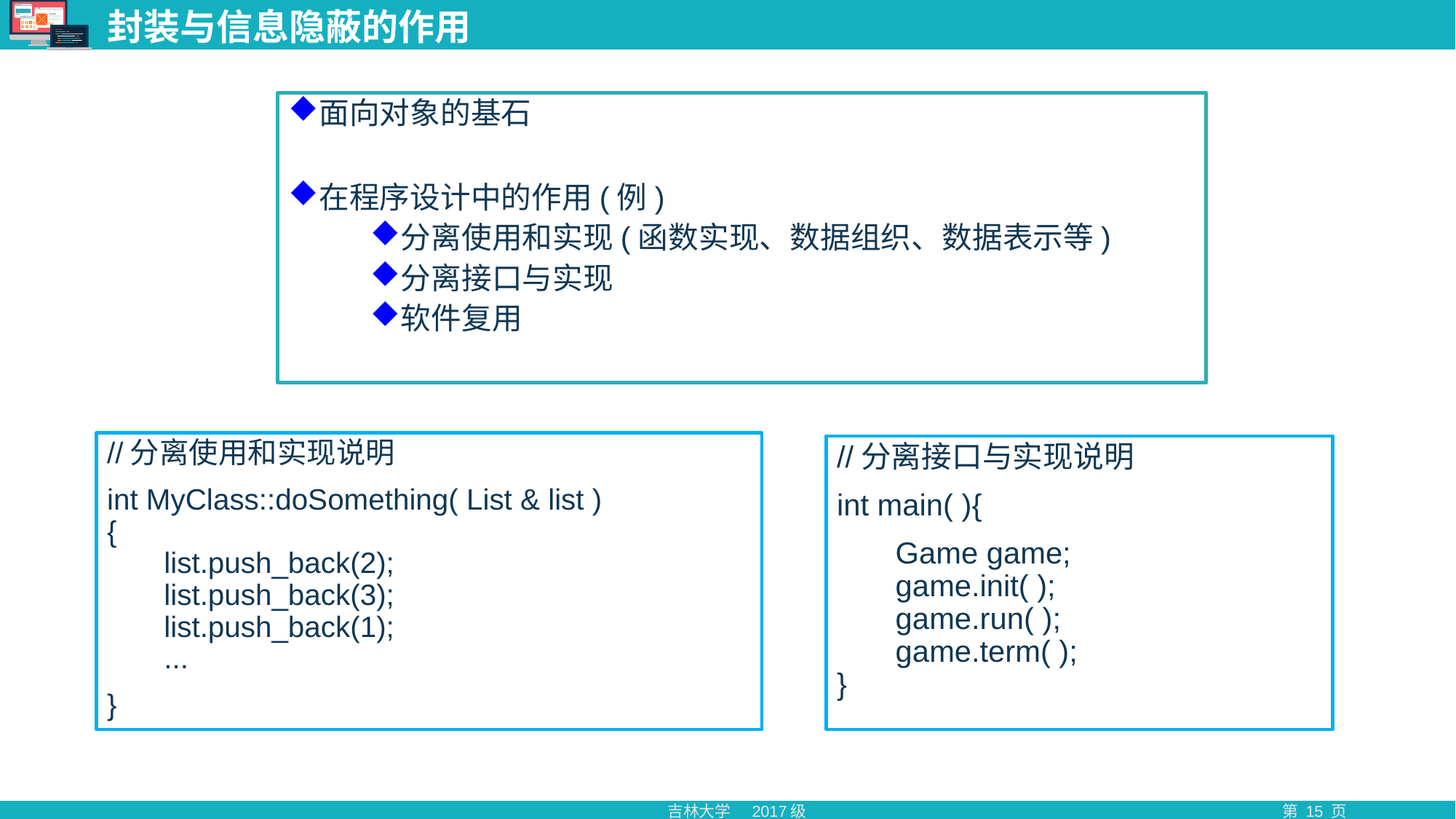

# 封装与信息隐蔽的作用
面向对象的基石
在程序设计中的作用(例)
分离使用和实现(函数实现、数据组织、数据表示等)
分离接口与实现
软件复用
//分离使用和实现说明
int MyClass::doSomething( List & list )
{
       list.push_back(2);
       list.push_back(3);
       list.push_back(1);
       ...
}
//分离接口与实现说明
int main( ){
       Game game;
       game.init( );
       game.run( );
       game.term( );
}